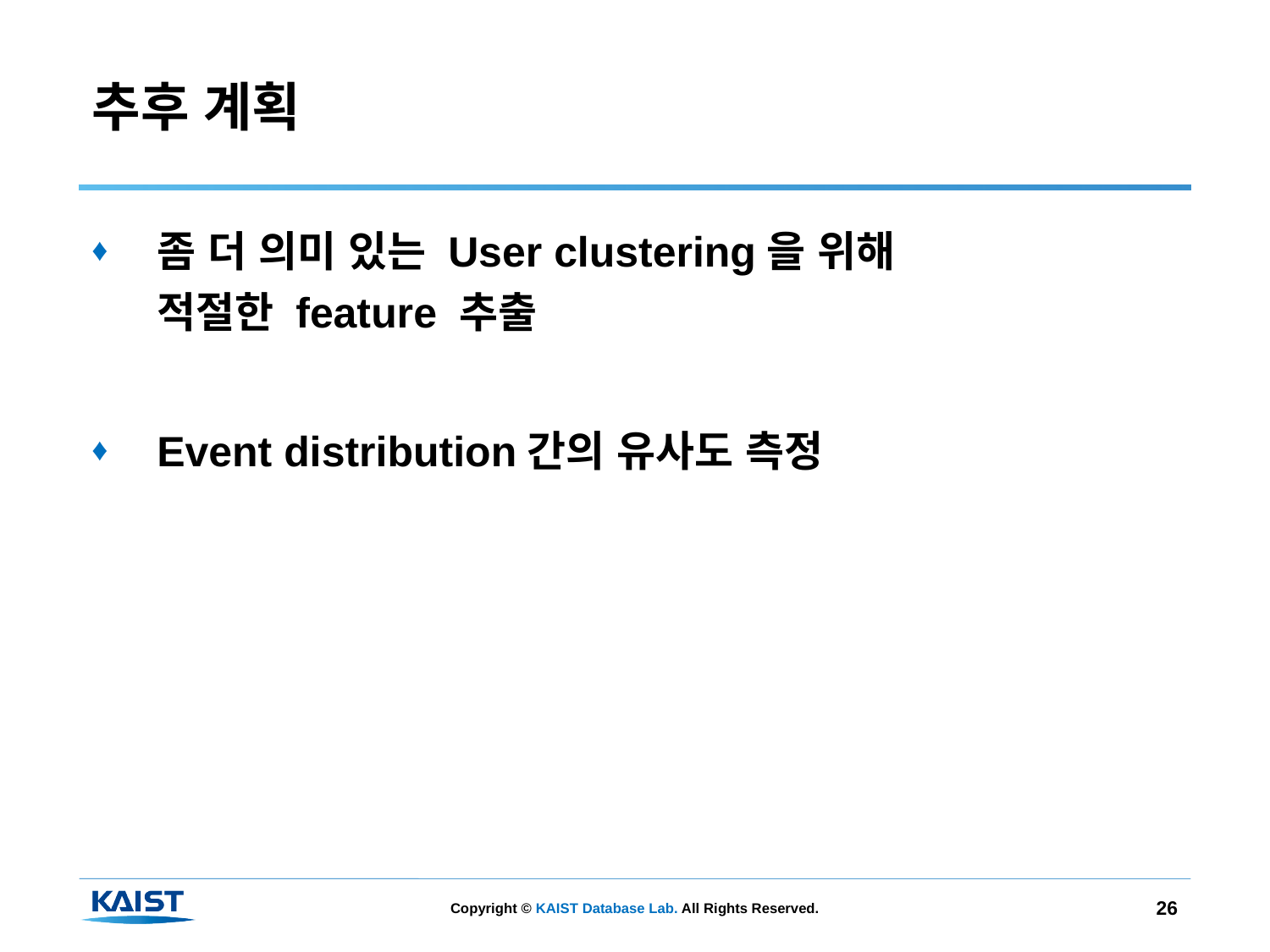

# 추후 계획
좀 더 의미 있는 User clustering을 위해
적절한 feature 추출

Event distribution간의 유사도 측정
26